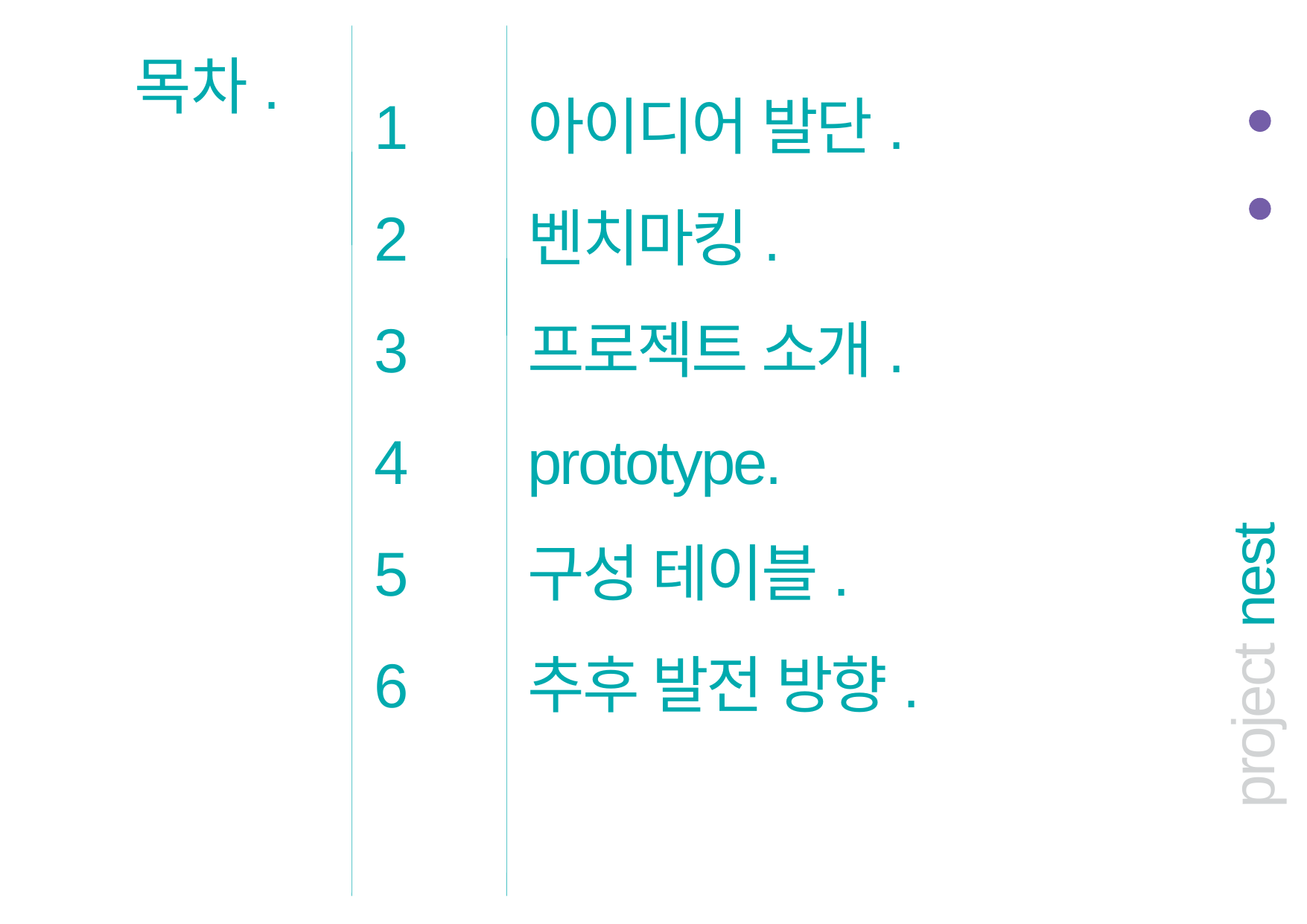

목차.
1
2
3
4
5
6
아이디어 발단.
벤치마킹.
프로젝트 소개.
prototype.
구성 테이블.
추후 발전 방향.
project nest